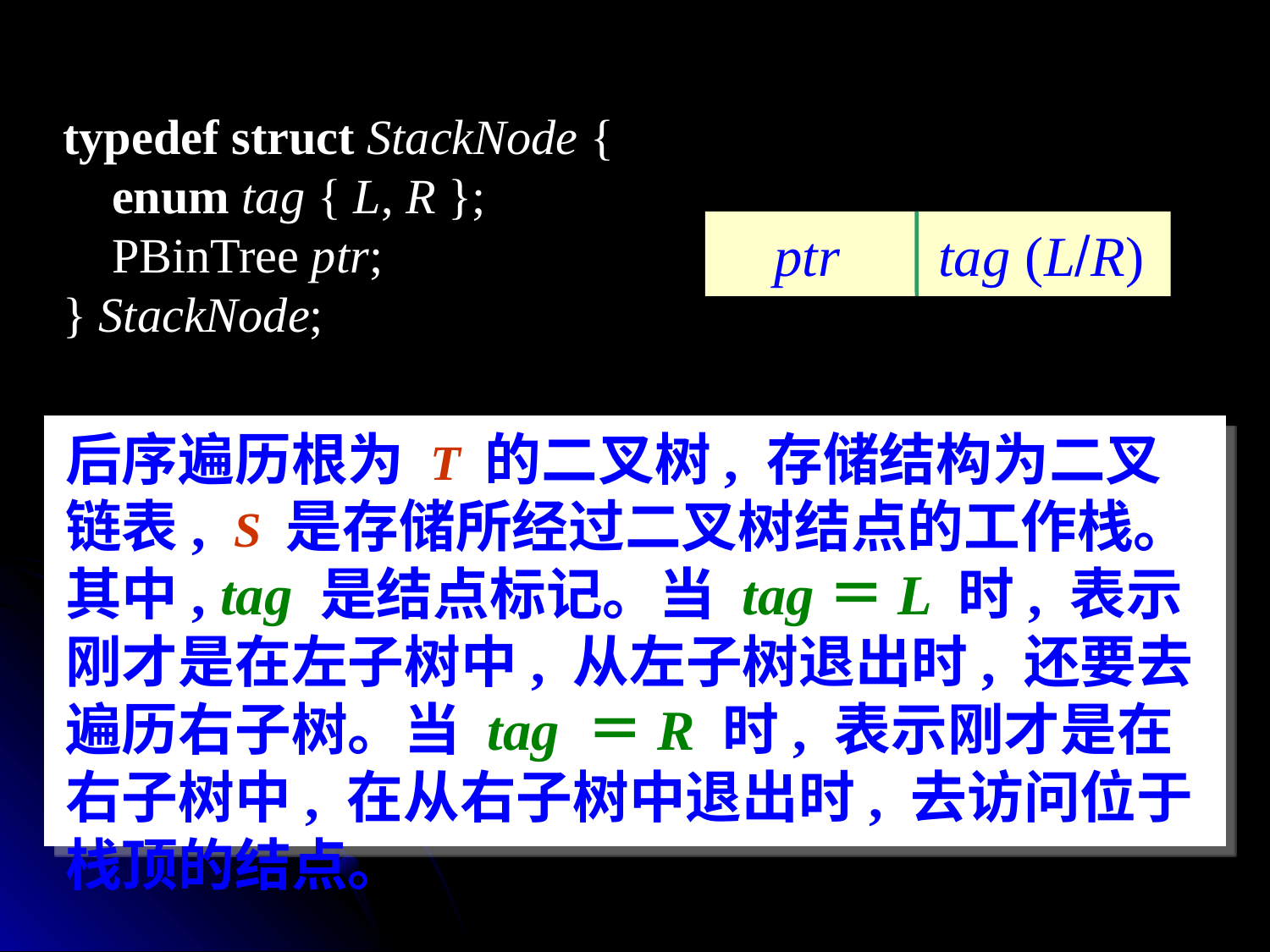

typedef struct StackNode {
    enum tag { L, R };
    PBinTree ptr;
} StackNode;
    ptr        tag (L/R)

后序遍历根为 T 的二叉树, 存储结构为二叉链表,  S 是存储所经过二叉树结点的工作栈。其中, tag 是结点标记。当 tag＝L 时, 表示刚才是在左子树中, 从左子树退出时, 还要去遍历右子树。当 tag ＝R 时, 表示刚才是在右子树中, 在从右子树中退出时, 去访问位于栈顶的结点。